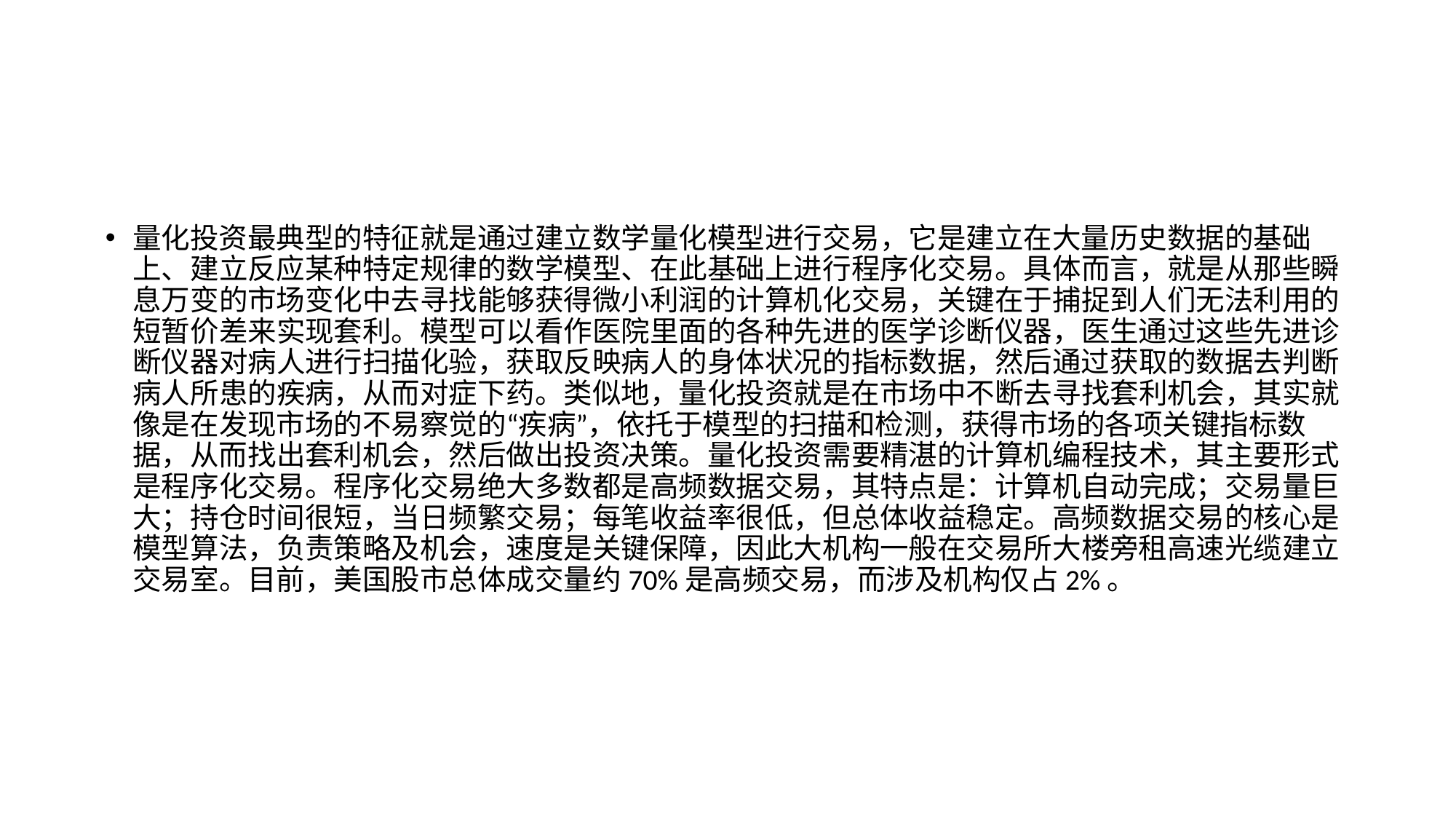

#
量化投资最典型的特征就是通过建立数学量化模型进行交易，它是建立在大量历史数据的基础上、建立反应某种特定规律的数学模型、在此基础上进行程序化交易。具体而言，就是从那些瞬息万变的市场变化中去寻找能够获得微小利润的计算机化交易，关键在于捕捉到人们无法利用的短暂价差来实现套利。模型可以看作医院里面的各种先进的医学诊断仪器，医生通过这些先进诊断仪器对病人进行扫描化验，获取反映病人的身体状况的指标数据，然后通过获取的数据去判断病人所患的疾病，从而对症下药。类似地，量化投资就是在市场中不断去寻找套利机会，其实就像是在发现市场的不易察觉的“疾病”，依托于模型的扫描和检测，获得市场的各项关键指标数据，从而找出套利机会，然后做出投资决策。量化投资需要精湛的计算机编程技术，其主要形式是程序化交易。程序化交易绝大多数都是高频数据交易，其特点是：计算机自动完成；交易量巨大；持仓时间很短，当日频繁交易；每笔收益率很低，但总体收益稳定。高频数据交易的核心是模型算法，负责策略及机会，速度是关键保障，因此大机构一般在交易所大楼旁租高速光缆建立交易室。目前，美国股市总体成交量约70%是高频交易，而涉及机构仅占2%。